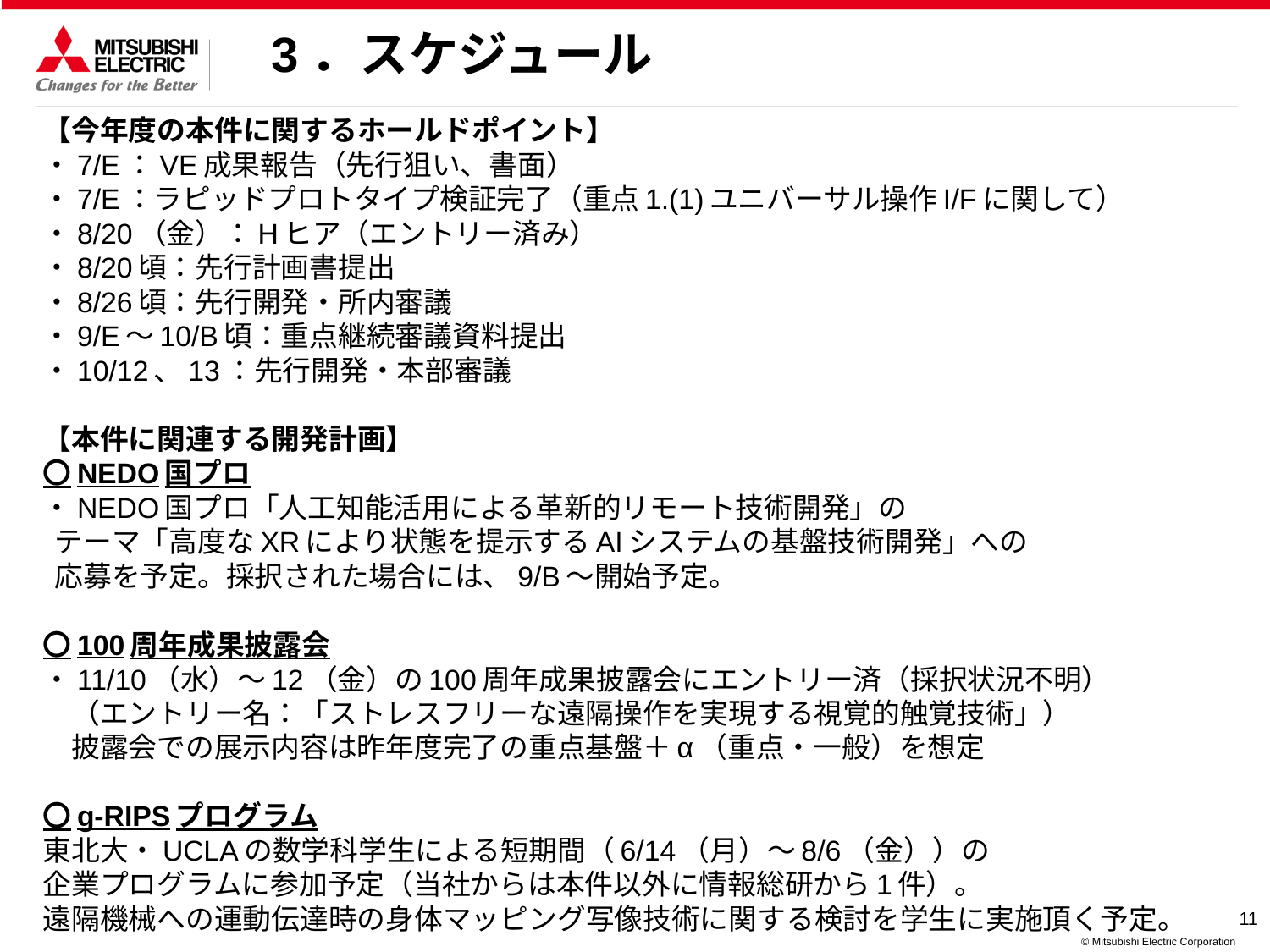

# 3．スケジュール
【今年度の本件に関するホールドポイント】
・7/E：VE成果報告（先行狙い、書面）
・7/E：ラピッドプロトタイプ検証完了（重点1.(1)ユニバーサル操作I/Fに関して）
・8/20（金）：Hヒア（エントリー済み）
・8/20頃：先行計画書提出
・8/26頃：先行開発・所内審議
・9/E～10/B頃：重点継続審議資料提出
・10/12、13：先行開発・本部審議

【本件に関連する開発計画】
〇NEDO国プロ
・NEDO国プロ「人工知能活用による革新的リモート技術開発」の
 テーマ「高度なXRにより状態を提示するAIシステムの基盤技術開発」への
 応募を予定。採択された場合には、9/B～開始予定。

〇100周年成果披露会
・11/10（水）～12（金）の100周年成果披露会にエントリー済（採択状況不明）
　（エントリー名：「ストレスフリーな遠隔操作を実現する視覚的触覚技術」）
　披露会での展示内容は昨年度完了の重点基盤＋α（重点・一般）を想定

〇g-RIPSプログラム
東北大・UCLAの数学科学生による短期間（6/14（月）～8/6（金））の
企業プログラムに参加予定（当社からは本件以外に情報総研から1件）。
遠隔機械への運動伝達時の身体マッピング写像技術に関する検討を学生に実施頂く予定。